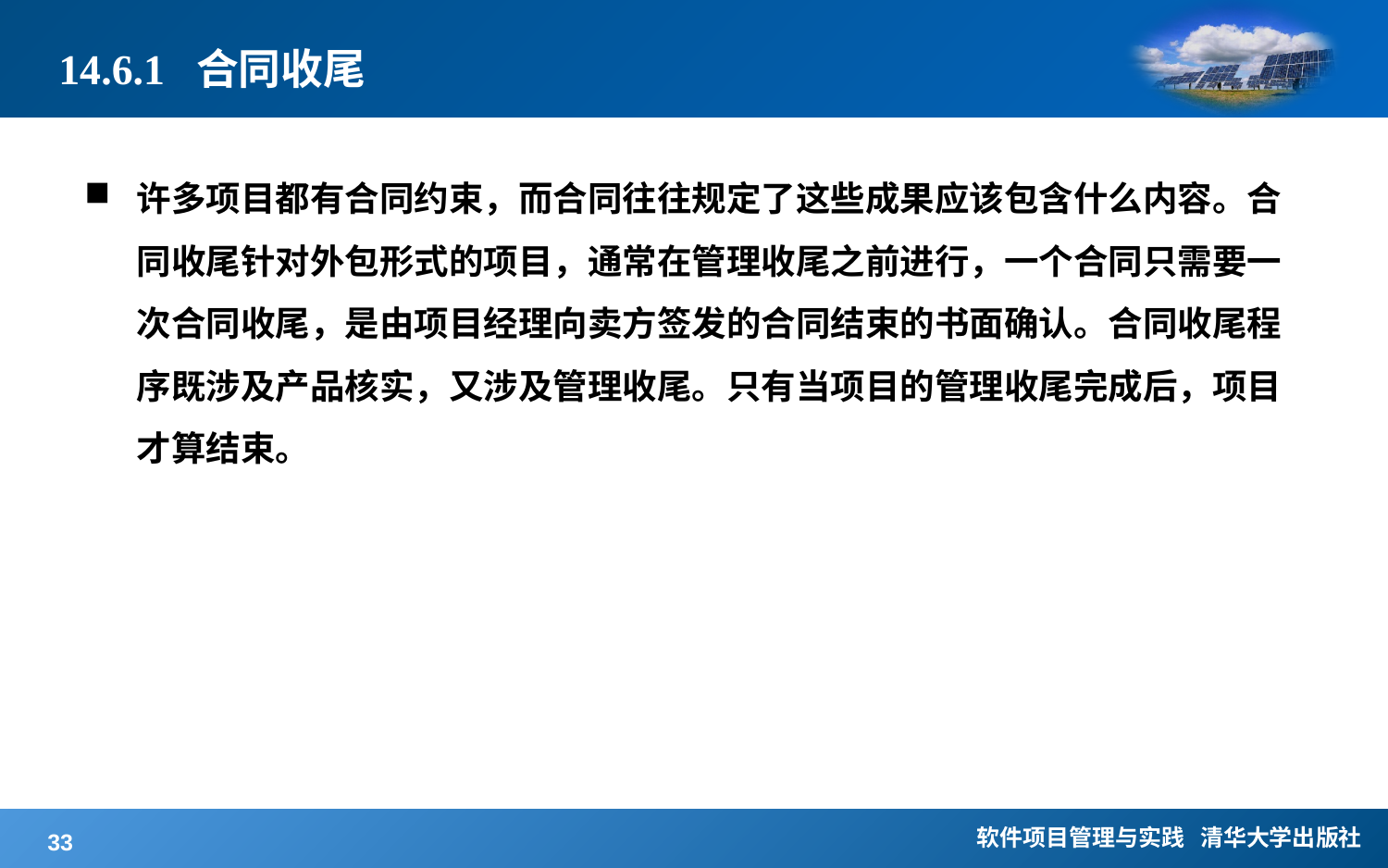

# 14.6.1  合同收尾
许多项目都有合同约束，而合同往往规定了这些成果应该包含什么内容。合同收尾针对外包形式的项目，通常在管理收尾之前进行，一个合同只需要一次合同收尾，是由项目经理向卖方签发的合同结束的书面确认。合同收尾程序既涉及产品核实，又涉及管理收尾。只有当项目的管理收尾完成后，项目才算结束。